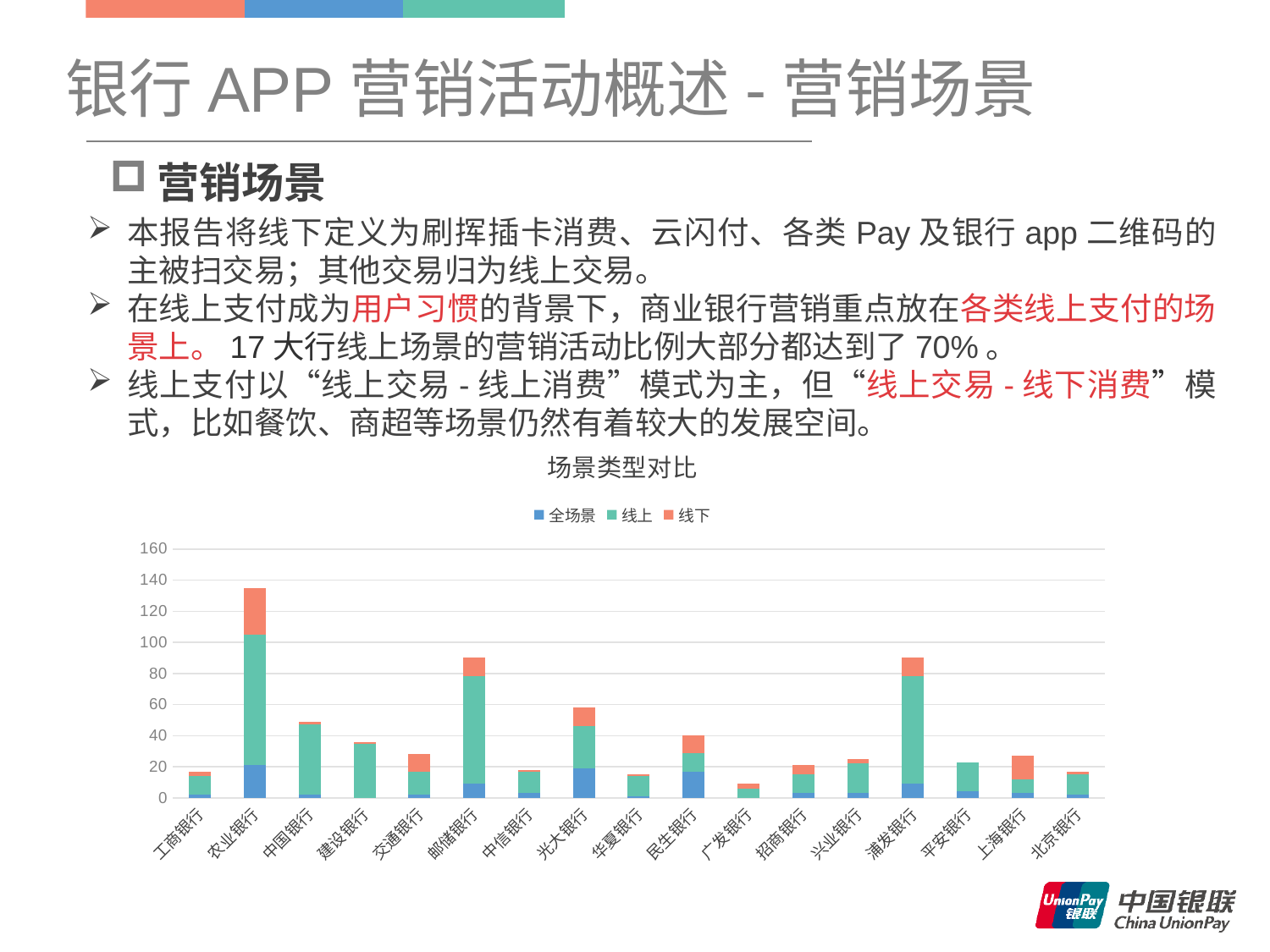

银行APP营销活动概述-营销场景
营销场景
本报告将线下定义为刷挥插卡消费、云闪付、各类Pay及银行app二维码的主被扫交易；其他交易归为线上交易。
在线上支付成为用户习惯的背景下，商业银行营销重点放在各类线上支付的场景上。17大行线上场景的营销活动比例大部分都达到了70%。
线上支付以“线上交易-线上消费”模式为主，但“线上交易-线下消费”模式，比如餐饮、商超等场景仍然有着较大的发展空间。

### Chart: 场景类型对比

| Category | 全场景 | 线上 | 线下 |
|---|---|---|---|
| 工商银行 | 2.0 | 12.0 | 3.0 |
| 农业银行 | 21.0 | 84.0 | 30.0 |
| 中国银行 | 2.0 | 45.0 | 2.0 |
| 建设银行 | None | 35.0 | 1.0 |
| 交通银行 | 2.0 | 15.0 | 11.0 |
| 邮储银行 | 9.0 | 69.0 | 12.0 |
| 中信银行 | 3.0 | 14.0 | 1.0 |
| 光大银行 | 19.0 | 27.0 | 12.0 |
| 华夏银行 | 1.0 | 13.0 | 1.0 |
| 民生银行 | 17.0 | 12.0 | 11.0 |
| 广发银行 | None | 6.0 | 3.0 |
| 招商银行 | 3.0 | 12.0 | 6.0 |
| 兴业银行 | 3.0 | 19.0 | 3.0 |
| 浦发银行 | 9.0 | 69.0 | 12.0 |
| 平安银行 | 4.0 | 19.0 | None |
| 上海银行 | 3.0 | 9.0 | 15.0 |
| 北京银行 | 2.0 | 13.0 | 2.0 |